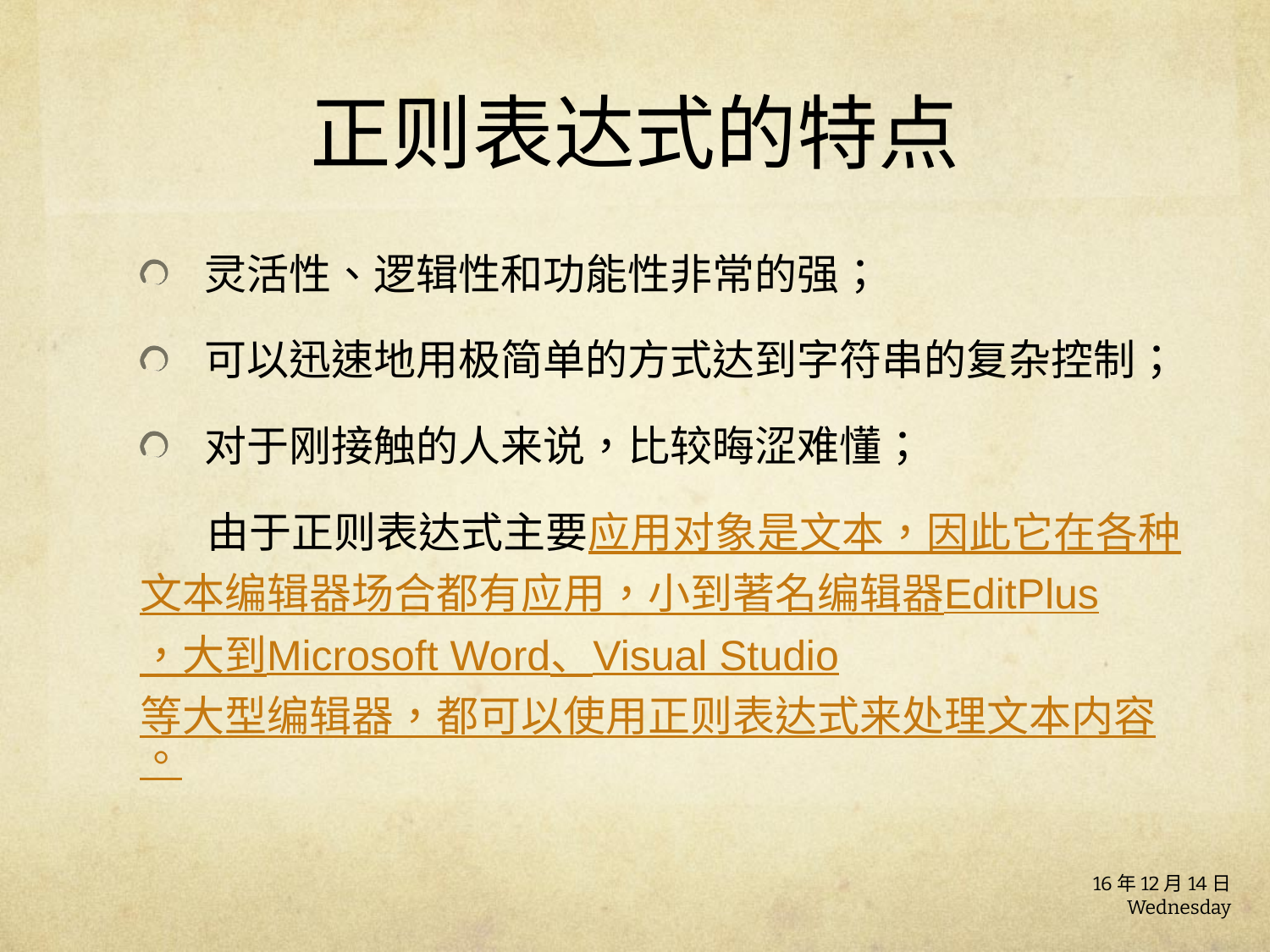

# 正则表达式的特点
灵活性、逻辑性和功能性非常的强；
可以迅速地用极简单的方式达到字符串的复杂控制；
对于刚接触的人来说，比较晦涩难懂；
      由于正则表达式主要应用对象是文本，因此它在各种文本编辑器场合都有应用，小到著名编辑器EditPlus，大到Microsoft Word、Visual Studio等大型编辑器，都可以使用正则表达式来处理文本内容。
16年12月14日 Wednesday